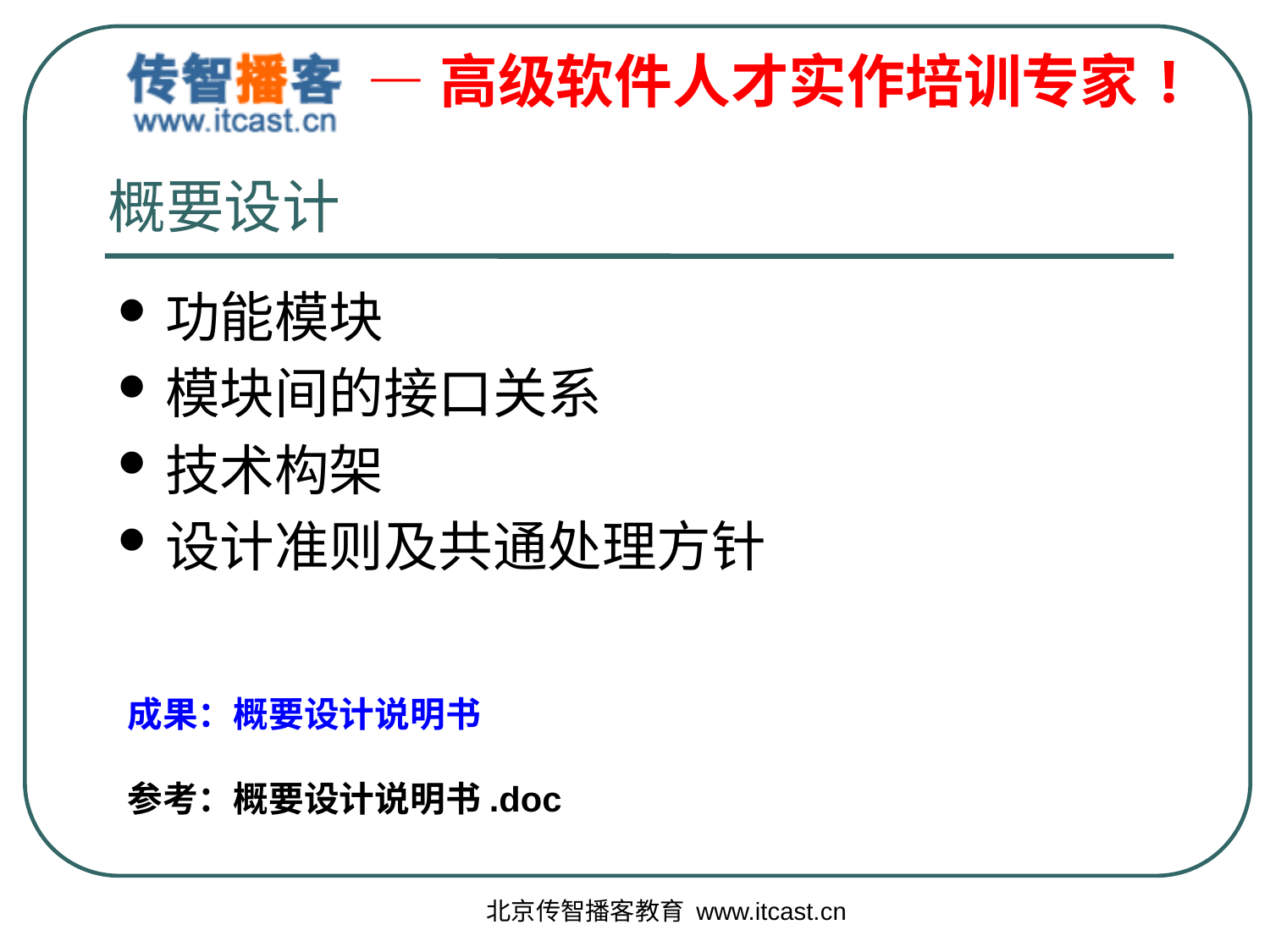

# 概要设计
功能模块
模块间的接口关系
技术构架
设计准则及共通处理方针
成果：概要设计说明书

参考：概要设计说明书.doc

北京传智播客教育 www.itcast.cn